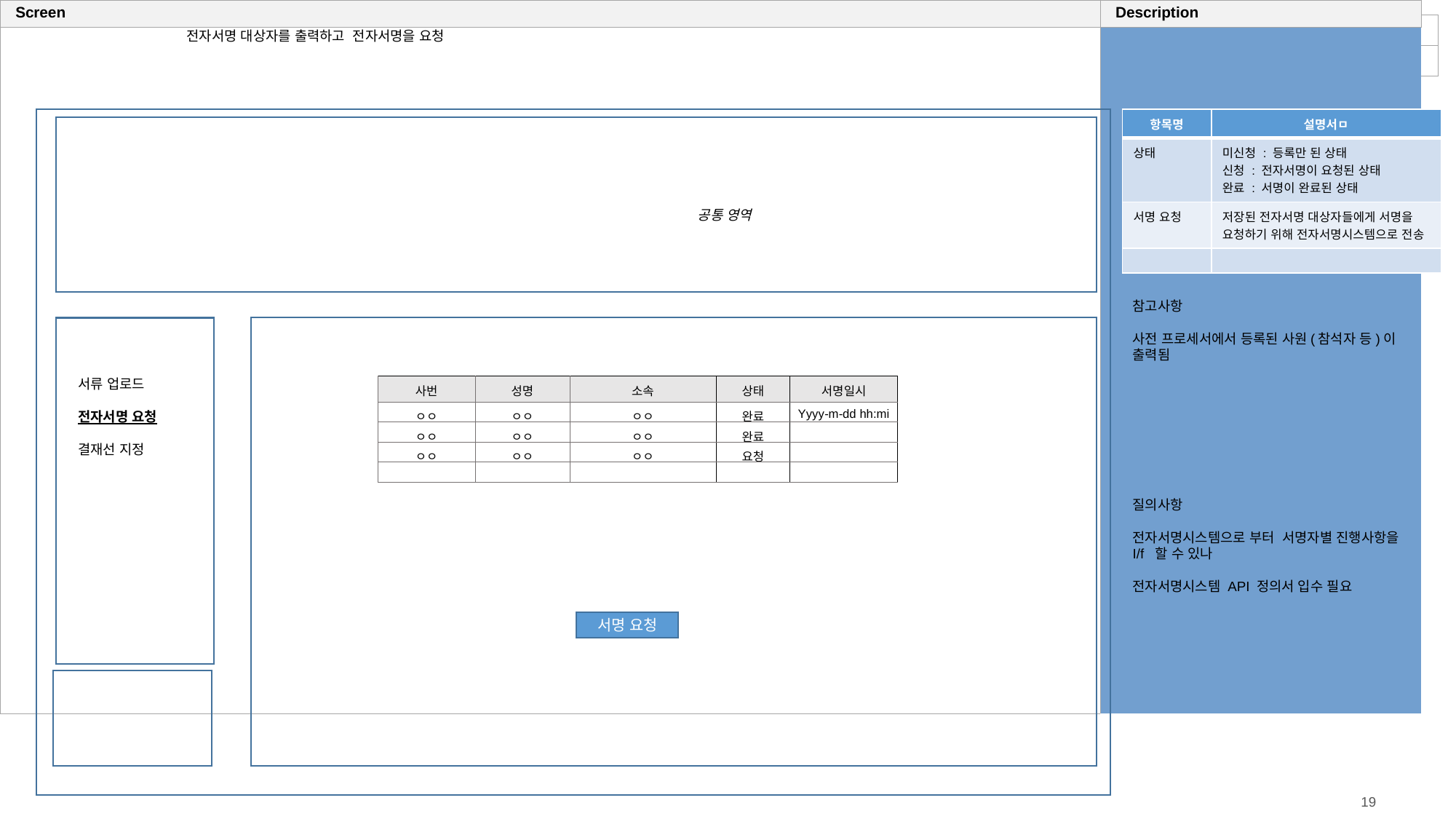

전자서명 대상자를 출력하고  전자서명을 요청

| 항목명 | 설명서ㅁ |
| --- | --- |
| 상태 | 미신청 : 등록만 된 상태 신청 : 전자서명이 요청된 상태 완료 : 서명이 완료된 상태 |
| 서명 요청 | 저장된 전자서명 대상자들에게 서명을 요청하기 위해 전자서명시스템으로 전송 |
|  |  |

공통 영역
참고사항

사전 프로세서에서 등록된 사원(참석자 등)이  출력됨

서류 업로드

전자서명 요청

결재선 지정
| 사번 | 성명 | 소속 | 상태 | 서명일시 |
| --- | --- | --- | --- | --- |
| ㅇㅇ | ㅇㅇ | ㅇㅇ | 완료 | Yyyy-m-dd hh:mi |
| ㅇㅇ | ㅇㅇ | ㅇㅇ | 완료 |  |
| ㅇㅇ | ㅇㅇ | ㅇㅇ | 요청 |  |
|  |  |  |  |  |
질의사항

전자서명시스템으로 부터  서명자별 진행사항을 I/f  할 수 있나

전자서명시스템 API 정의서 입수 필요
서명 요청